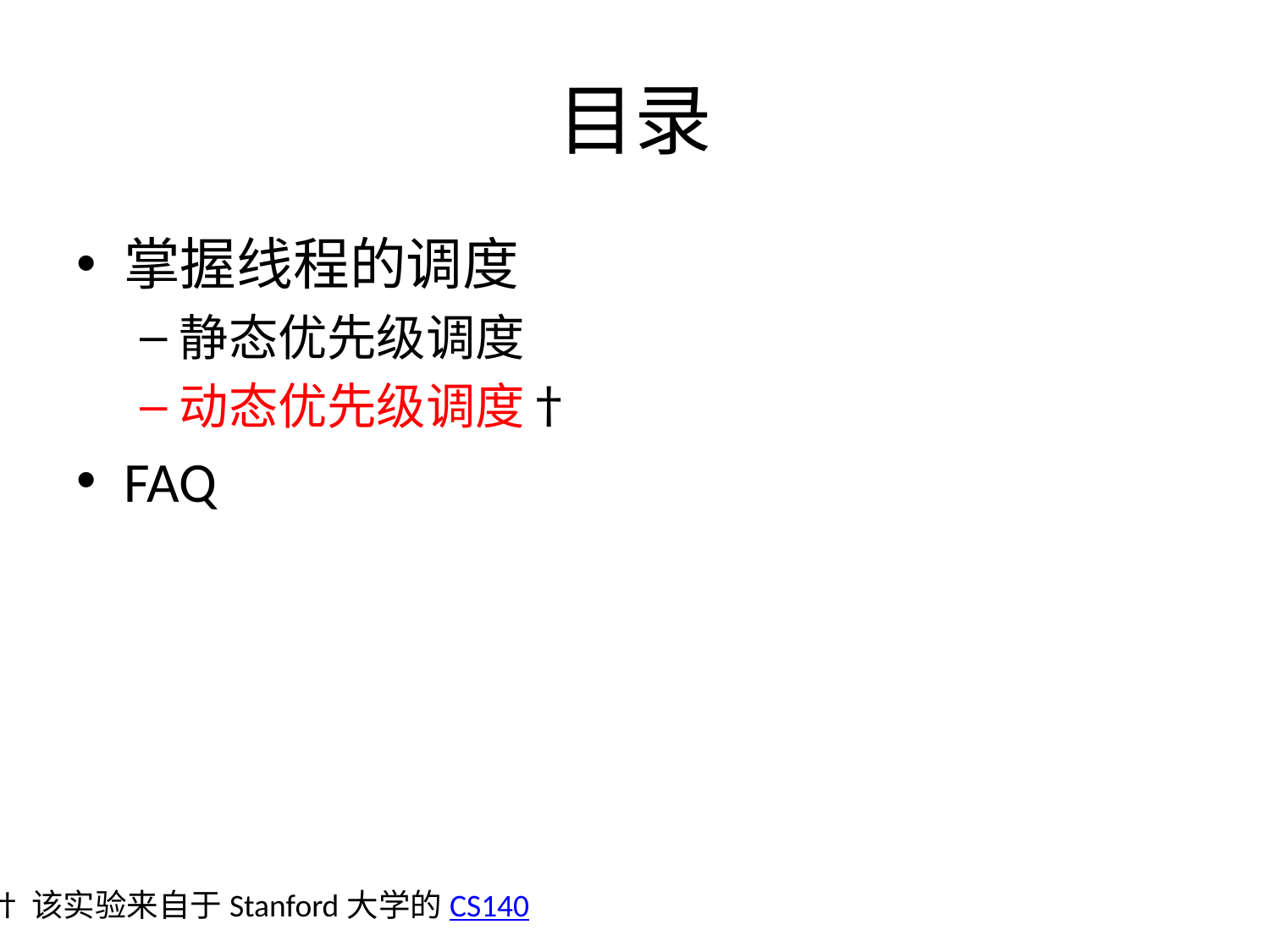

# 目录
掌握线程的调度
静态优先级调度
动态优先级调度†
FAQ

†该实验来自于Stanford大学的CS140